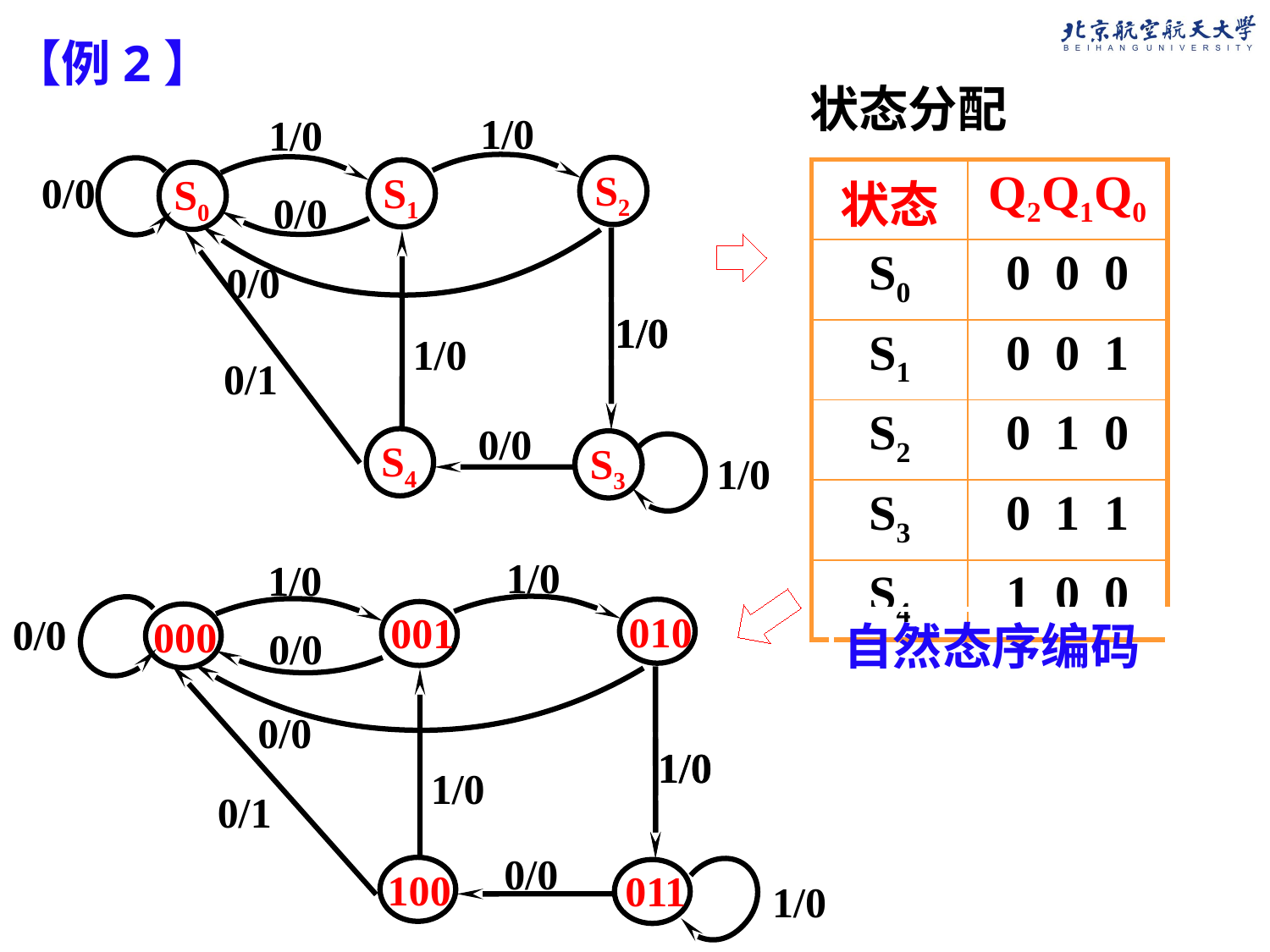

0/0

0/0
1/0

S2

1/0

S1

0/0

S0

1/0

S3

1/0

1/0

0/1
0/0

S4

1/0
【例2】
状态分配
| 状态 | Q2Q1Q0 |
| --- | --- |
| S0 | 0 0 0 |
| S1 | 0 0 1 |
| S2 | 0 1 0 |
| S3 | 0 1 1 |
| S4 | 1 0 0 |

0/0

0/0
1/0
010

1/0
001

0/0
000

1/0
011

1/0

1/0

0/1
0/0
100

1/0

自然态序编码